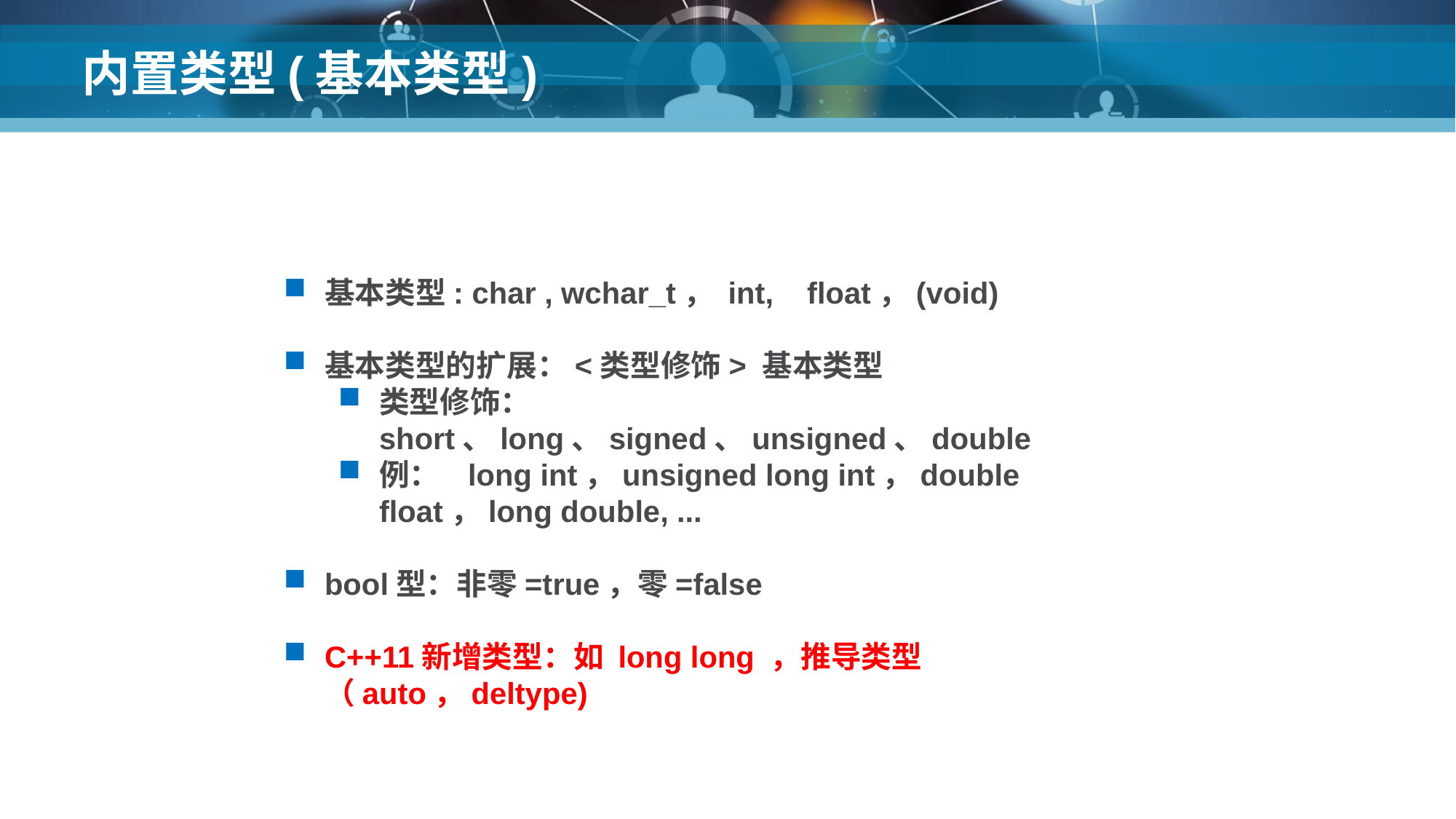

# 内置类型(基本类型)
基本类型: char , wchar_t， int,    float，(void)

基本类型的扩展：<类型修饰> 基本类型
类型修饰：  short、long、signed、unsigned、double
例：   long int，unsigned long int，double float，long double, ...

bool型：非零=true，零=false

C++11新增类型：如 long long ，推导类型（auto，deltype)